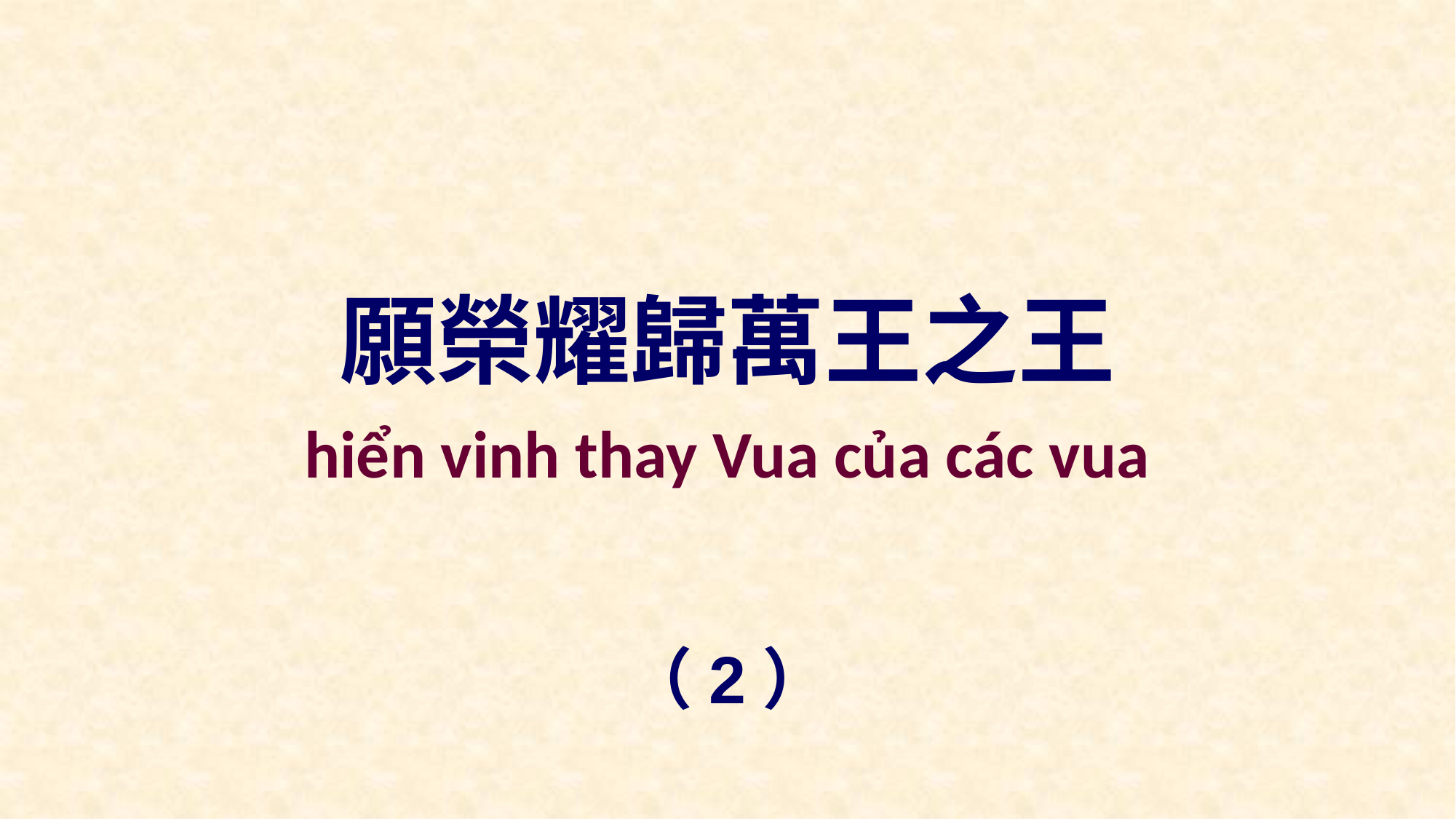

願榮耀歸萬王之王
hiển vinh thay Vua của các vua
（2）